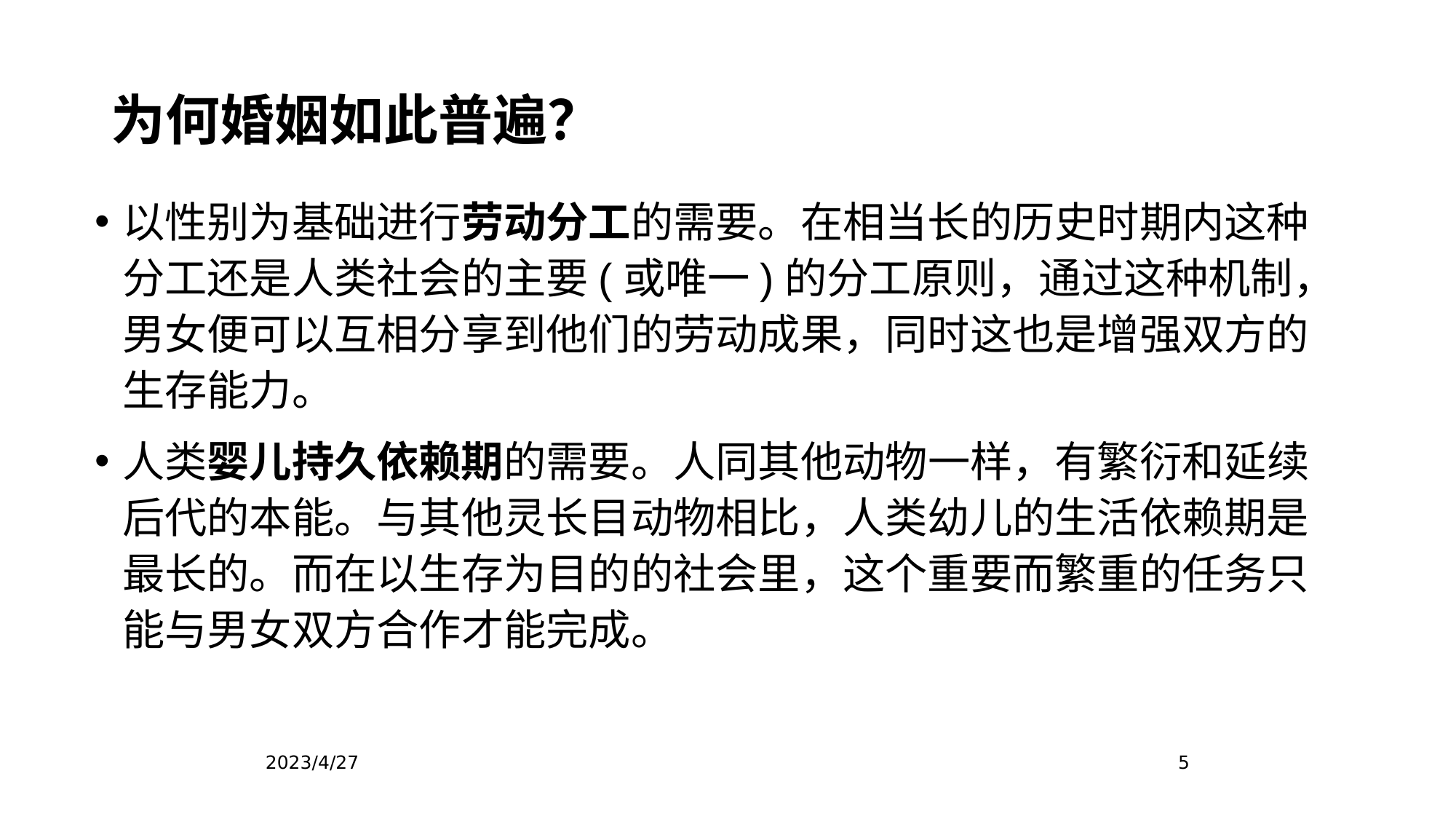

为何婚姻如此普遍？
以性别为基础进行劳动分工的需要。在相当长的历史时期内这种分工还是人类社会的主要(或唯一)的分工原则，通过这种机制，男女便可以互相分享到他们的劳动成果，同时这也是增强双方的生存能力。
人类婴儿持久依赖期的需要。人同其他动物一样，有繁衍和延续后代的本能。与其他灵长目动物相比，人类幼儿的生活依赖期是最长的。而在以生存为目的的社会里，这个重要而繁重的任务只能与男女双方合作才能完成。
2023/4/27
5